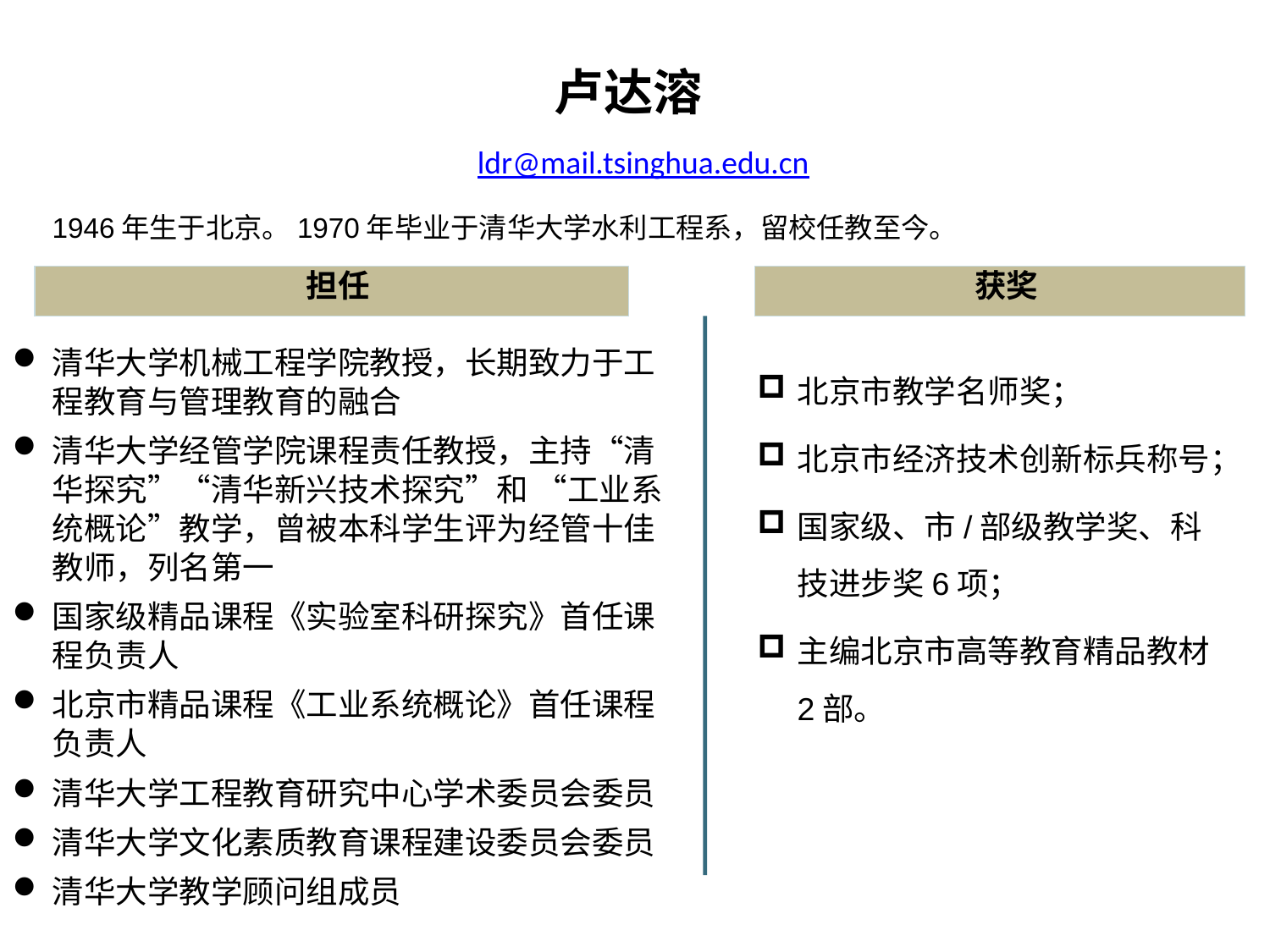

卢达溶
ldr@mail.tsinghua.edu.cn
1946年生于北京。1970年毕业于清华大学水利工程系，留校任教至今。
获奖
担任

清华大学机械工程学院教授，长期致力于工程教育与管理教育的融合
清华大学经管学院课程责任教授，主持“清华探究”“清华新兴技术探究”和 “工业系统概论”教学，曾被本科学生评为经管十佳教师，列名第一
国家级精品课程《实验室科研探究》首任课程负责人
北京市精品课程《工业系统概论》首任课程负责人
清华大学工程教育研究中心学术委员会委员
清华大学文化素质教育课程建设委员会委员
清华大学教学顾问组成员
北京市教学名师奖；
北京市经济技术创新标兵称号；
国家级、市/部级教学奖、科技进步奖6项；
主编北京市高等教育精品教材2部。